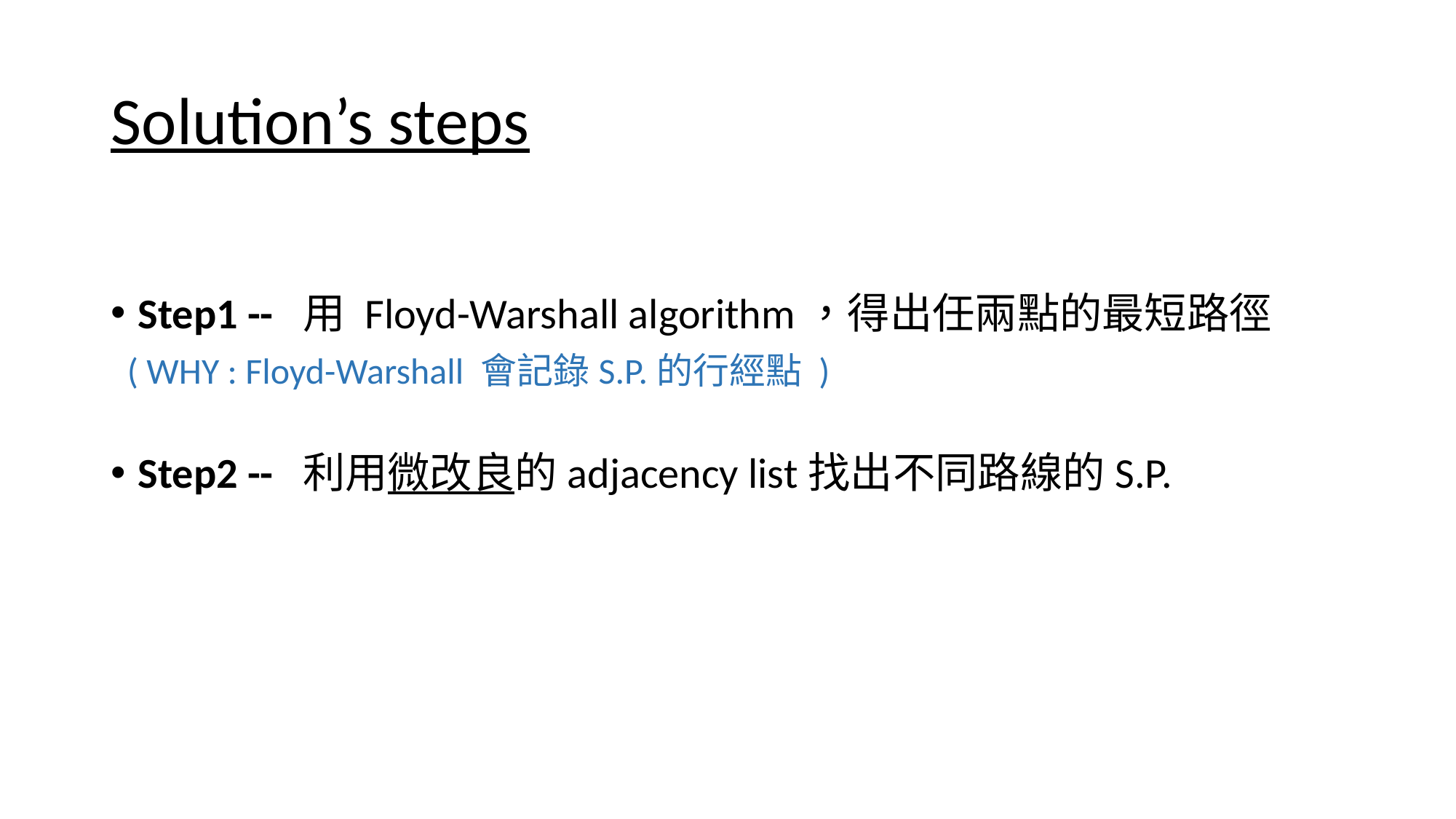

# Solution’s steps
Step1 --  用 Floyd-Warshall algorithm，得出任兩點的最短路徑
  ( WHY : Floyd-Warshall 會記錄S.P.的行經點 )

Step2 --  利用微改良的adjacency list找出不同路線的S.P.